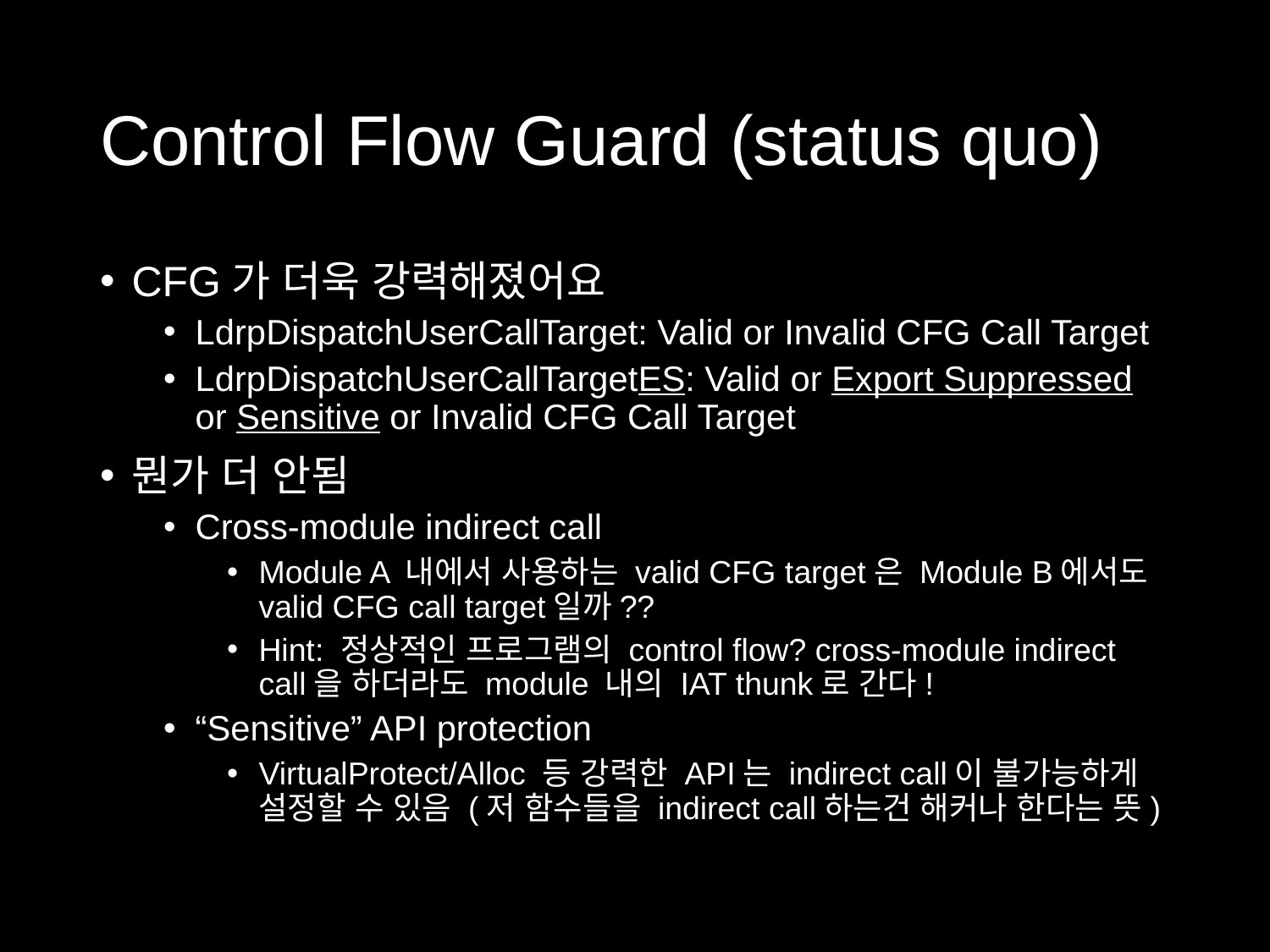

# Control Flow Guard (status quo)
CFG가 더욱 강력해졌어요
LdrpDispatchUserCallTarget: Valid or Invalid CFG Call Target
LdrpDispatchUserCallTargetES: Valid or Export Suppressed or Sensitive or Invalid CFG Call Target
뭔가 더 안됨
Cross-module indirect call
Module A 내에서 사용하는 valid CFG target은 Module B에서도 valid CFG call target일까??
Hint: 정상적인 프로그램의 control flow? cross-module indirect call을 하더라도 module 내의 IAT thunk로 간다!
“Sensitive” API protection
VirtualProtect/Alloc 등 강력한 API는 indirect call이 불가능하게 설정할 수 있음 (저 함수들을 indirect call하는건 해커나 한다는 뜻)